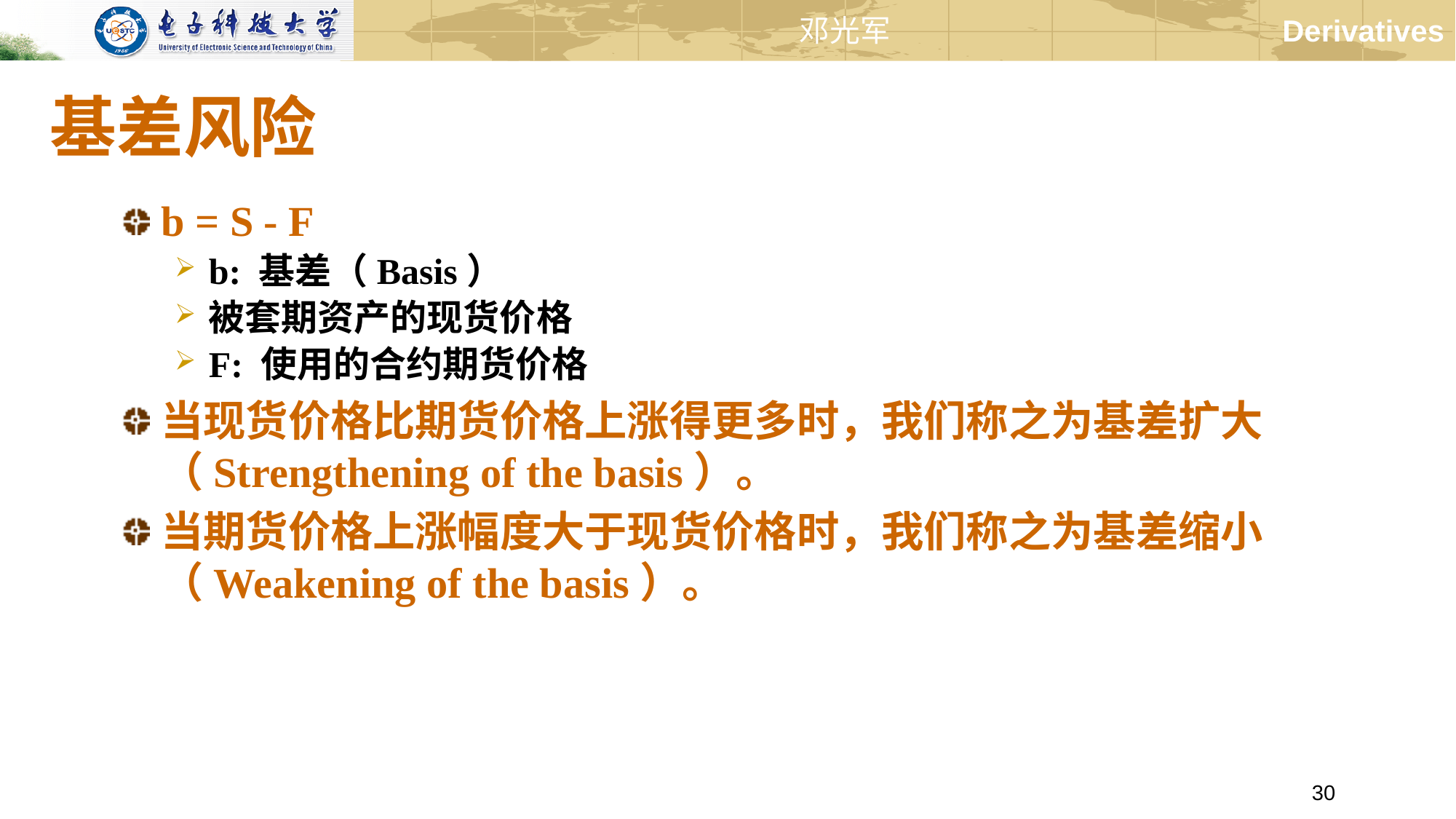

# 基差风险
b = S - F
b: 基差（Basis）
被套期资产的现货价格
F: 使用的合约期货价格
当现货价格比期货价格上涨得更多时，我们称之为基差扩大（Strengthening of the basis）。
当期货价格上涨幅度大于现货价格时，我们称之为基差缩小（Weakening of the basis）。